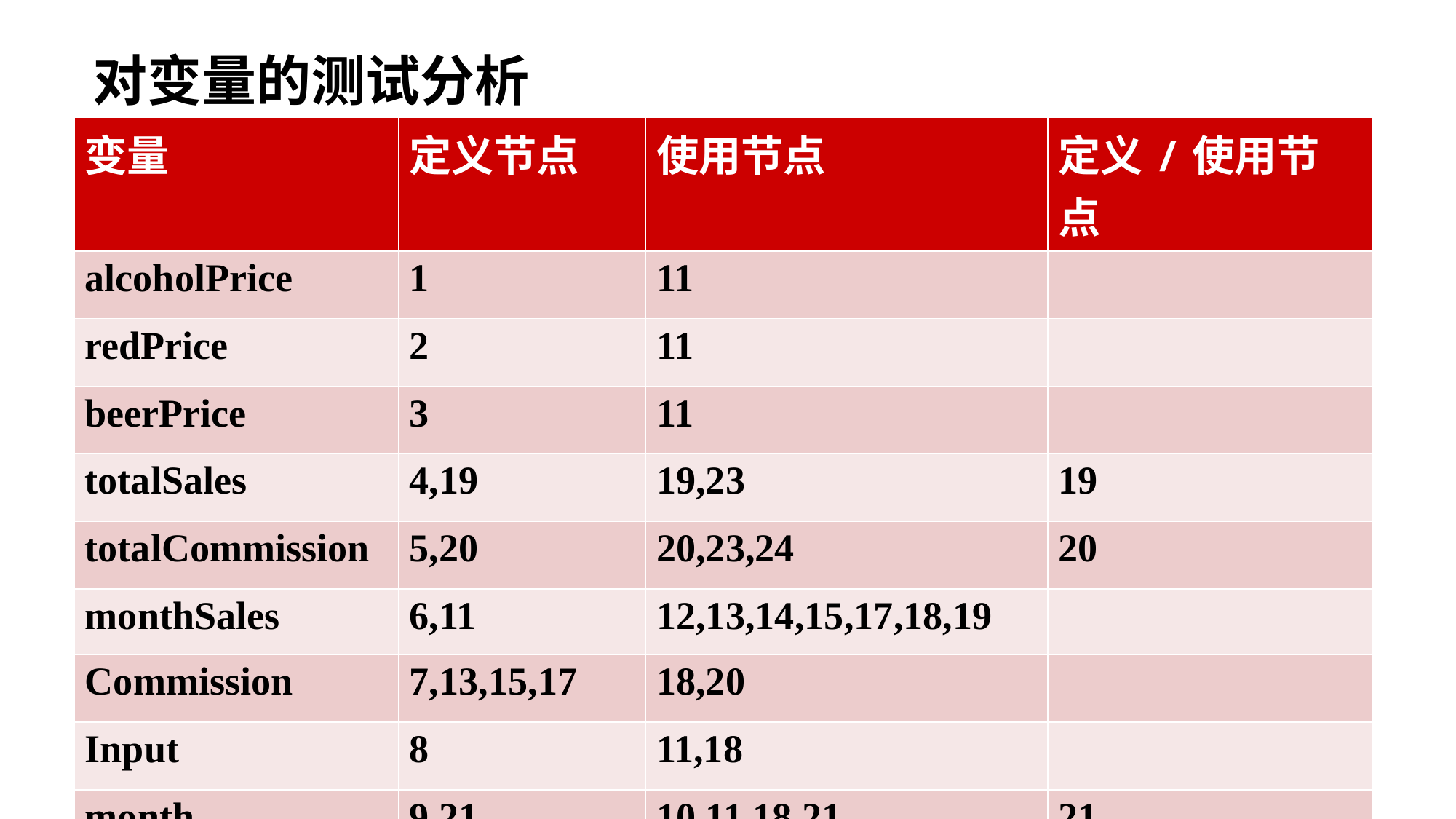

# 对变量的测试分析
| 变量 | 定义节点 | 使用节点 | 定义/使用节点 |
| --- | --- | --- | --- |
| alcoholPrice | 1 | 11 |  |
| redPrice | 2 | 11 |  |
| beerPrice | 3 | 11 |  |
| totalSales | 4,19 | 19,23 | 19 |
| totalCommission | 5,20 | 20,23,24 | 20 |
| monthSales | 6,11 | 12,13,14,15,17,18,19 |  |
| Commission | 7,13,15,17 | 18,20 |  |
| Input | 8 | 11,18 |  |
| month | 9,21 | 10,11,18,21 | 21 |